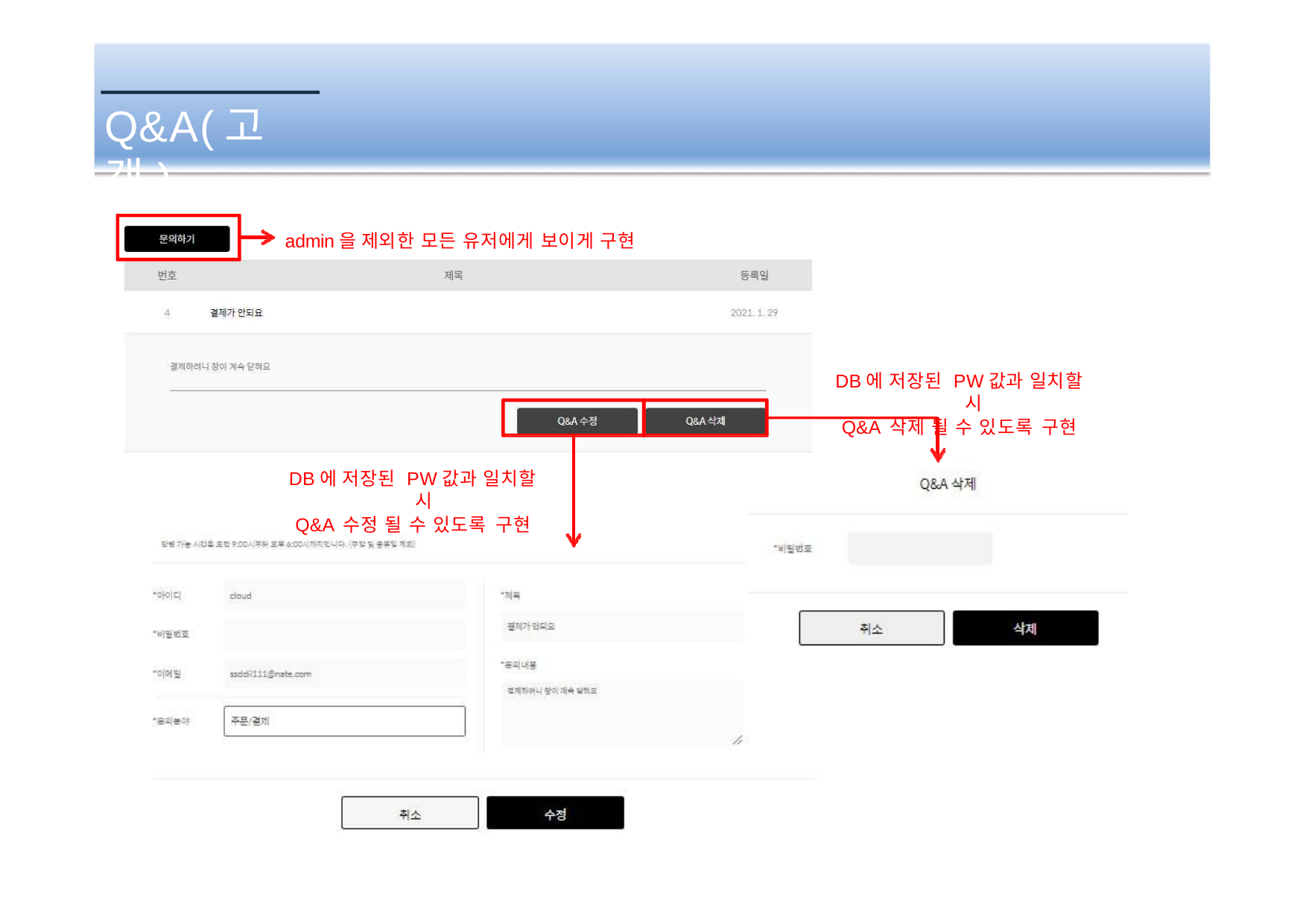

# Q&A(고객)

admin을 제외한 모든 유저에게 보이게 구현
DB에 저장된 PW값과 일치할 시
Q&A 삭제 될 수 있도록 구현

DB에 저장된 PW값과 일치할 시
Q&A 수정 될 수 있도록 구현